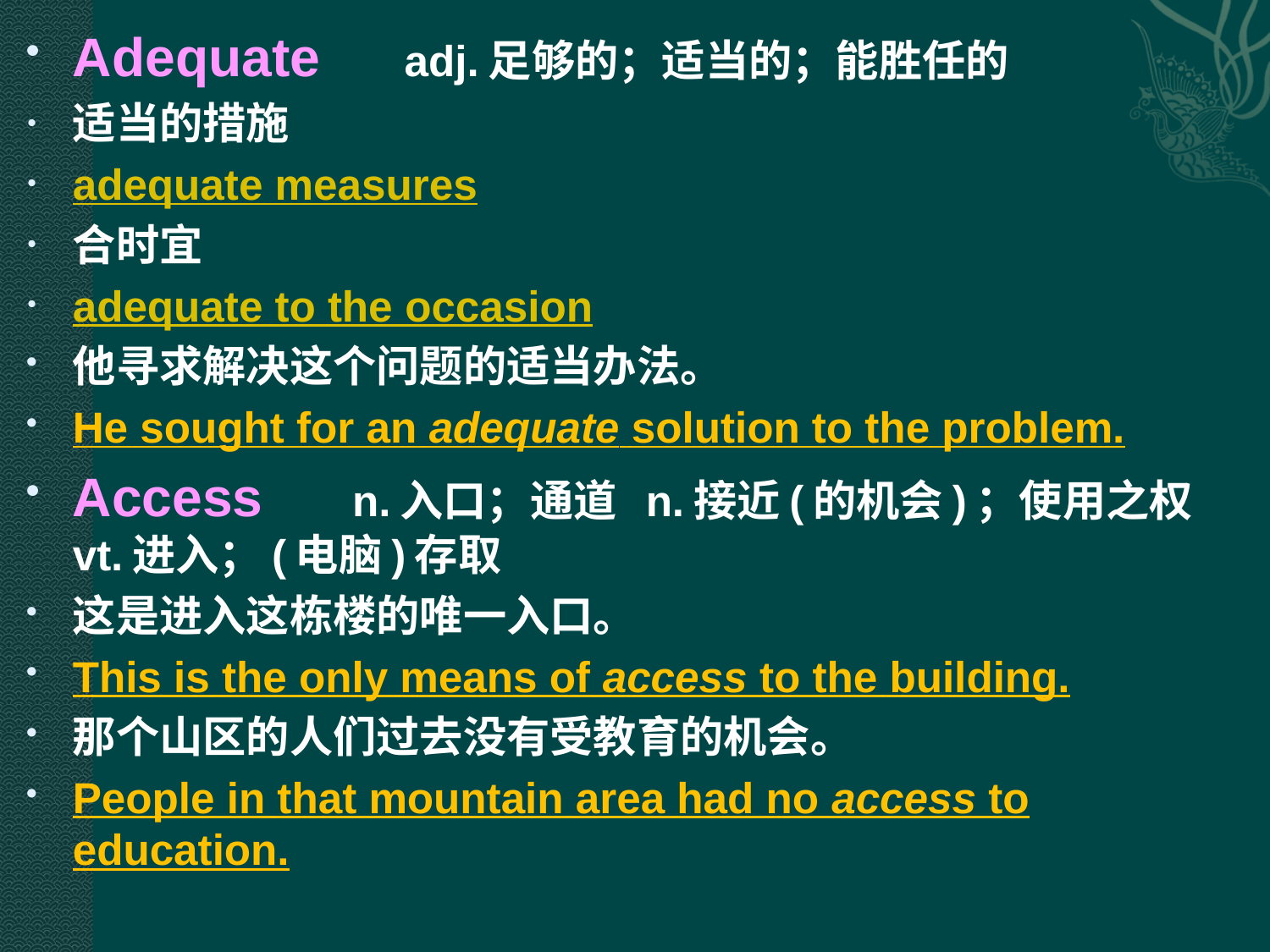

Adequate 　 adj.足够的；适当的；能胜任的
适当的措施
adequate measures
合时宜
adequate to the occasion
他寻求解决这个问题的适当办法。
He sought for an adequate solution to the problem.
Access  　n.入口；通道  n.接近(的机会)；使用之权  vt.进入；(电脑)存取
这是进入这栋楼的唯一入口。
This is the only means of access to the building.
那个山区的人们过去没有受教育的机会。
People in that mountain area had no access to education.